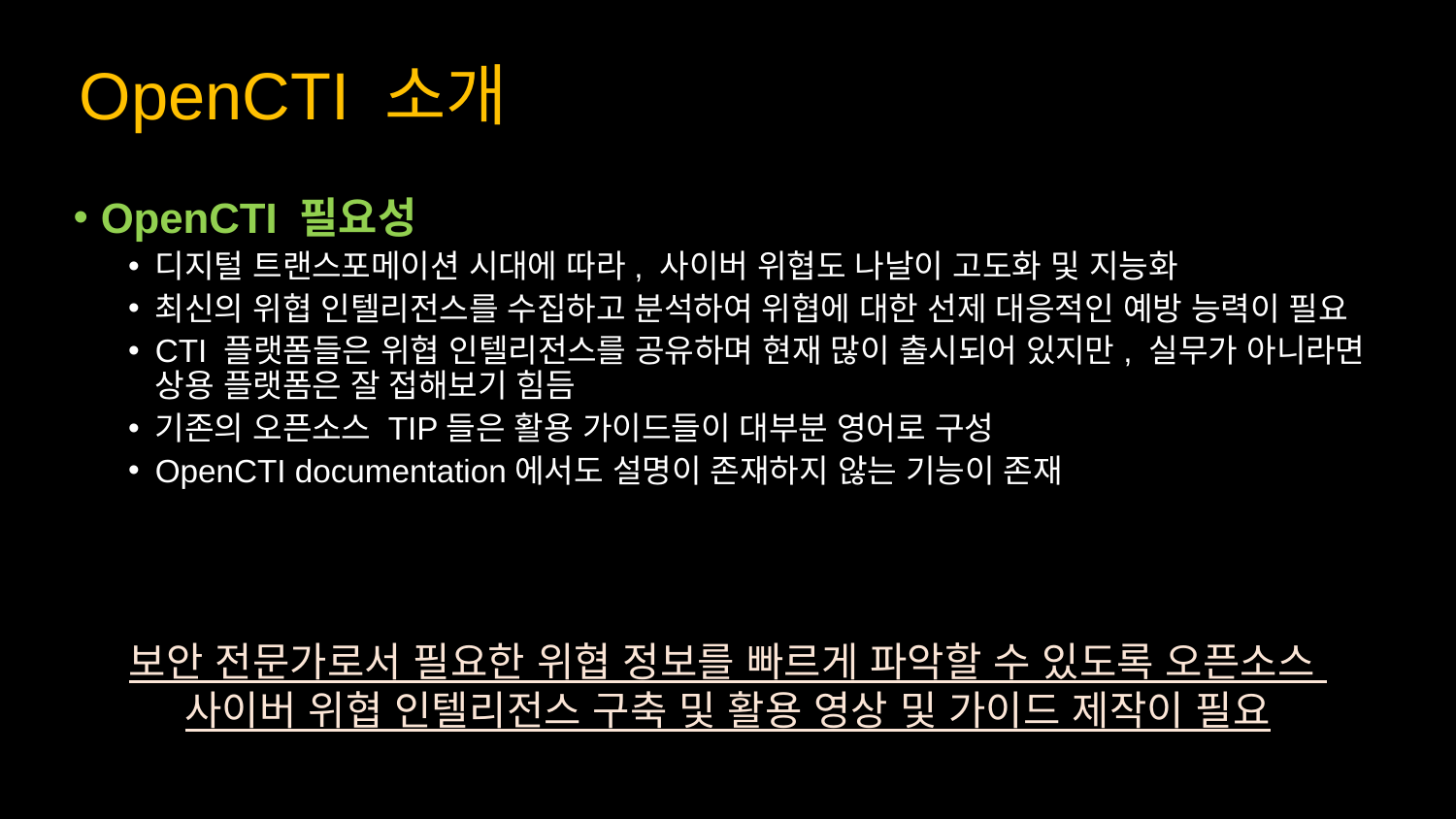

# OpenCTI 소개
OpenCTI 필요성
디지털 트랜스포메이션 시대에 따라, 사이버 위협도 나날이 고도화 및 지능화
최신의 위협 인텔리전스를 수집하고 분석하여 위협에 대한 선제 대응적인 예방 능력이 필요
CTI 플랫폼들은 위협 인텔리전스를 공유하며 현재 많이 출시되어 있지만, 실무가 아니라면
상용 플랫폼은 잘 접해보기 힘듬
기존의 오픈소스 TIP들은 활용 가이드들이 대부분 영어로 구성
OpenCTI documentation에서도 설명이 존재하지 않는 기능이 존재
보안 전문가로서 필요한 위협 정보를 빠르게 파악할 수 있도록 오픈소스
사이버 위협 인텔리전스 구축 및 활용 영상 및 가이드 제작이 필요